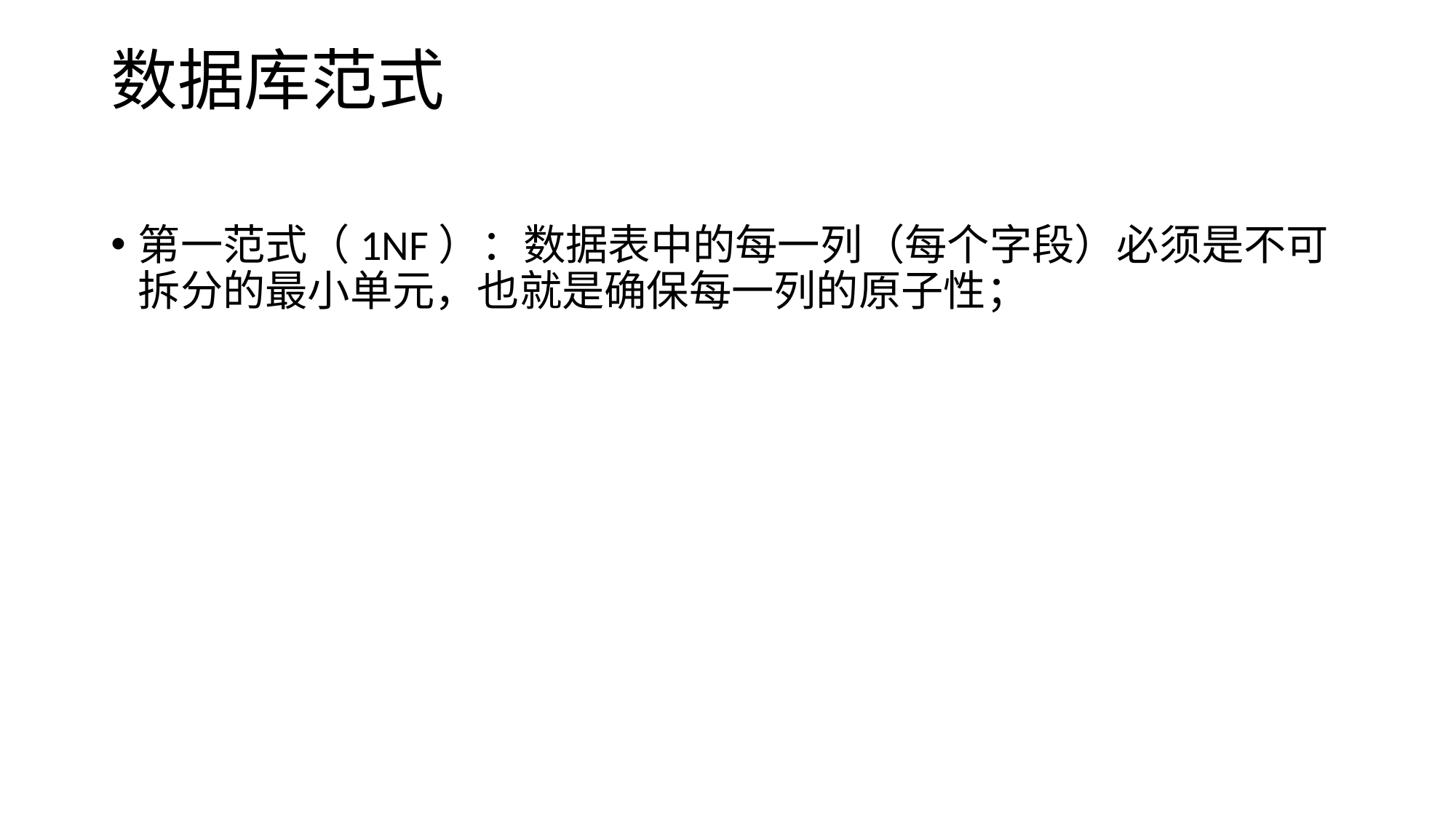

# 数据库范式
第一范式（1NF）：数据表中的每一列（每个字段）必须是不可拆分的最小单元，也就是确保每一列的原子性；